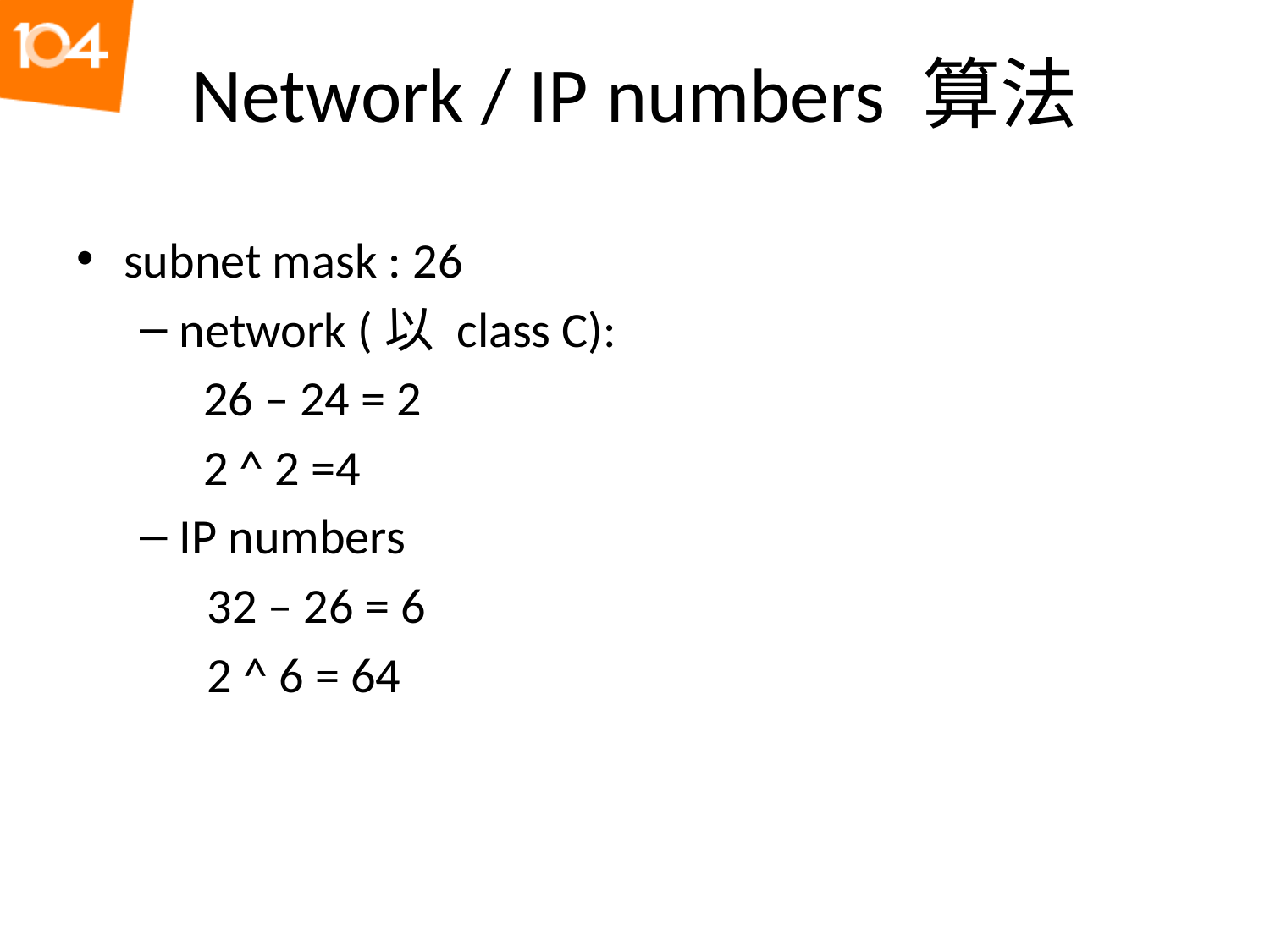

# Network / IP numbers 算法
subnet mask : 26
network (以 class C):
26 – 24 = 2
2 ^ 2 =4
IP numbers
      32 – 26 = 6
      2 ^ 6 = 64